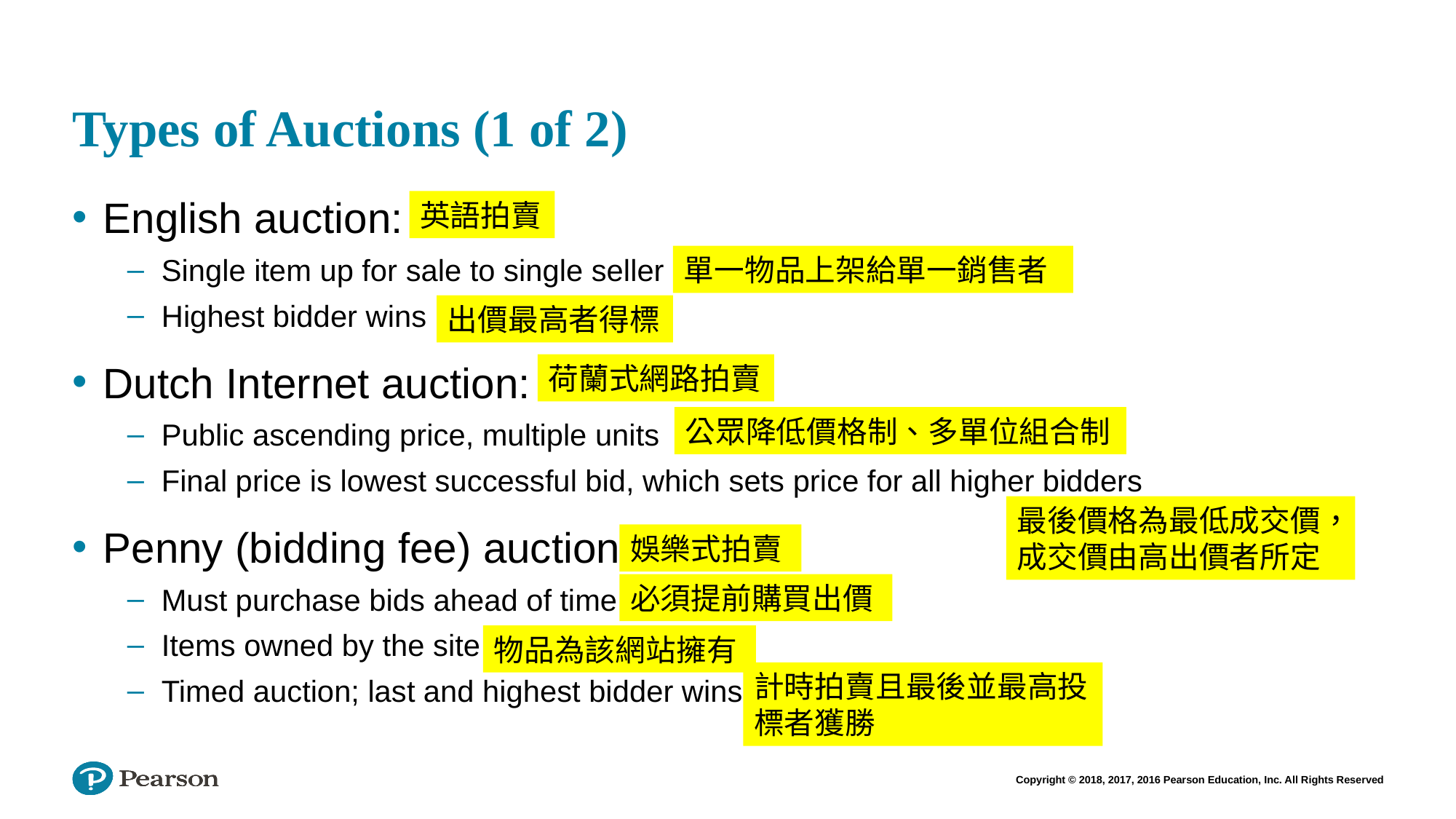

# Types of Auctions (1 of 2)
English auction:
Single item up for sale to single seller
Highest bidder wins
Dutch Internet auction:
Public ascending price, multiple units
Final price is lowest successful bid, which sets price for all higher bidders
Penny (bidding fee) auction
Must purchase bids ahead of time
Items owned by the site
Timed auction; last and highest bidder wins
英語拍賣
單一物品上架給單一銷售者
出價最高者得標
荷蘭式網路拍賣
公眾降低價格制、多單位組合制
最後價格為最低成交價，
成交價由高出價者所定
娛樂式拍賣
必須提前購買出價
物品為該網站擁有
計時拍賣且最後並最高投標者獲勝